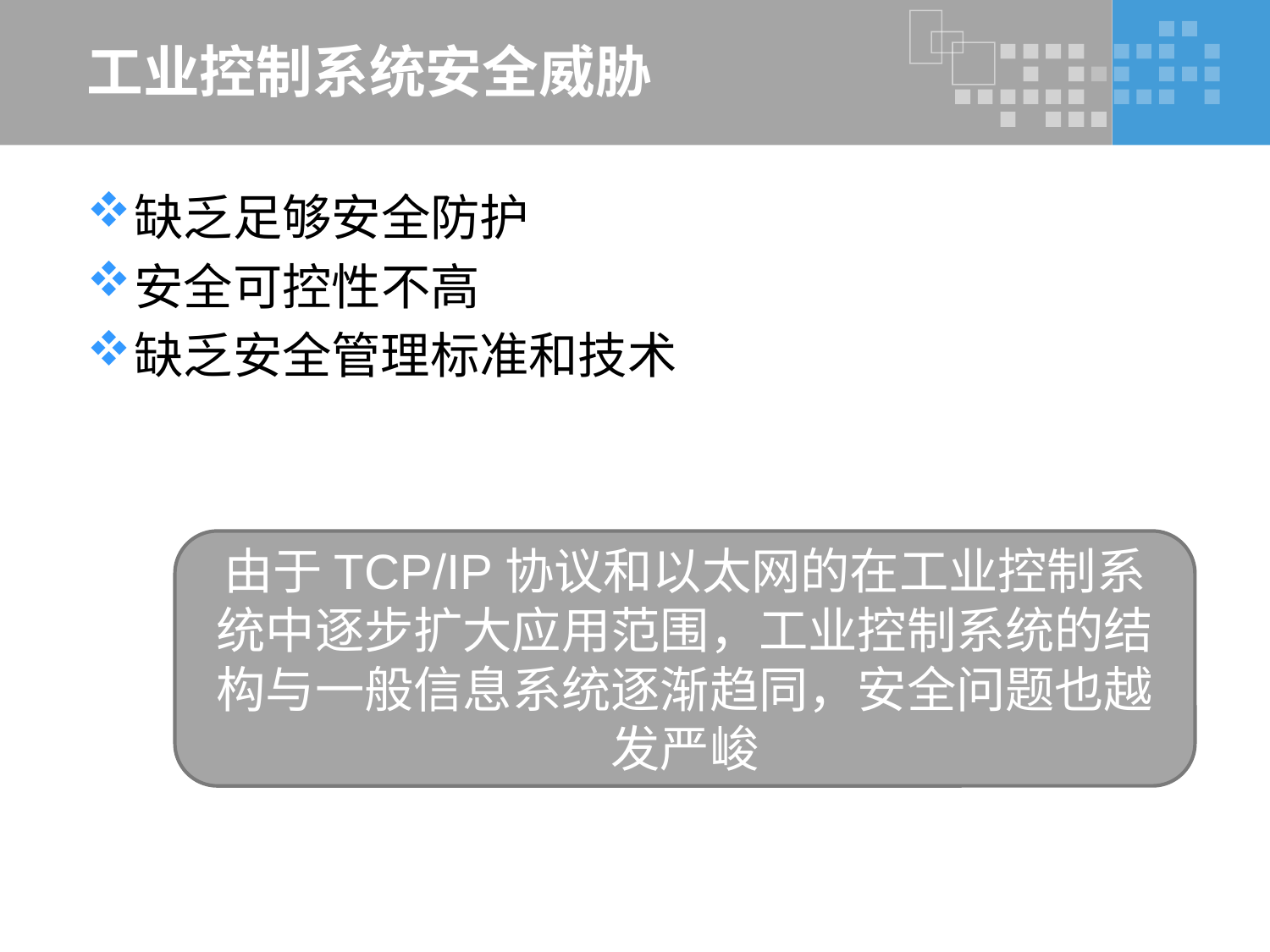

# 工业控制系统安全威胁
缺乏足够安全防护
安全可控性不高
缺乏安全管理标准和技术
由于TCP/IP协议和以太网的在工业控制系统中逐步扩大应用范围，工业控制系统的结构与一般信息系统逐渐趋同，安全问题也越发严峻
23